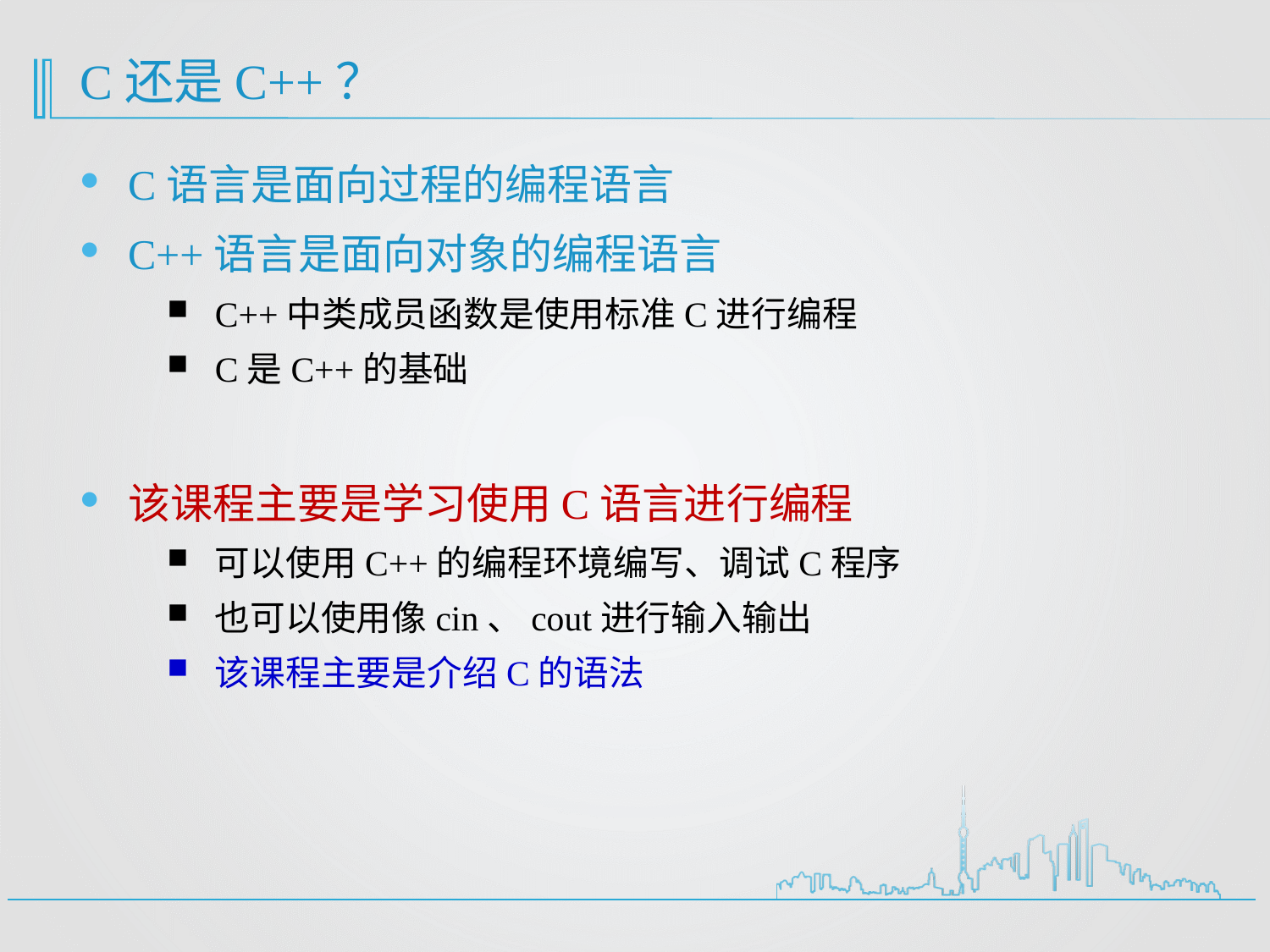

# C还是C++？
C语言是面向过程的编程语言
C++语言是面向对象的编程语言
C++中类成员函数是使用标准C进行编程
C是C++的基础

该课程主要是学习使用C语言进行编程
可以使用C++的编程环境编写、调试C程序
也可以使用像cin、cout进行输入输出
该课程主要是介绍C的语法